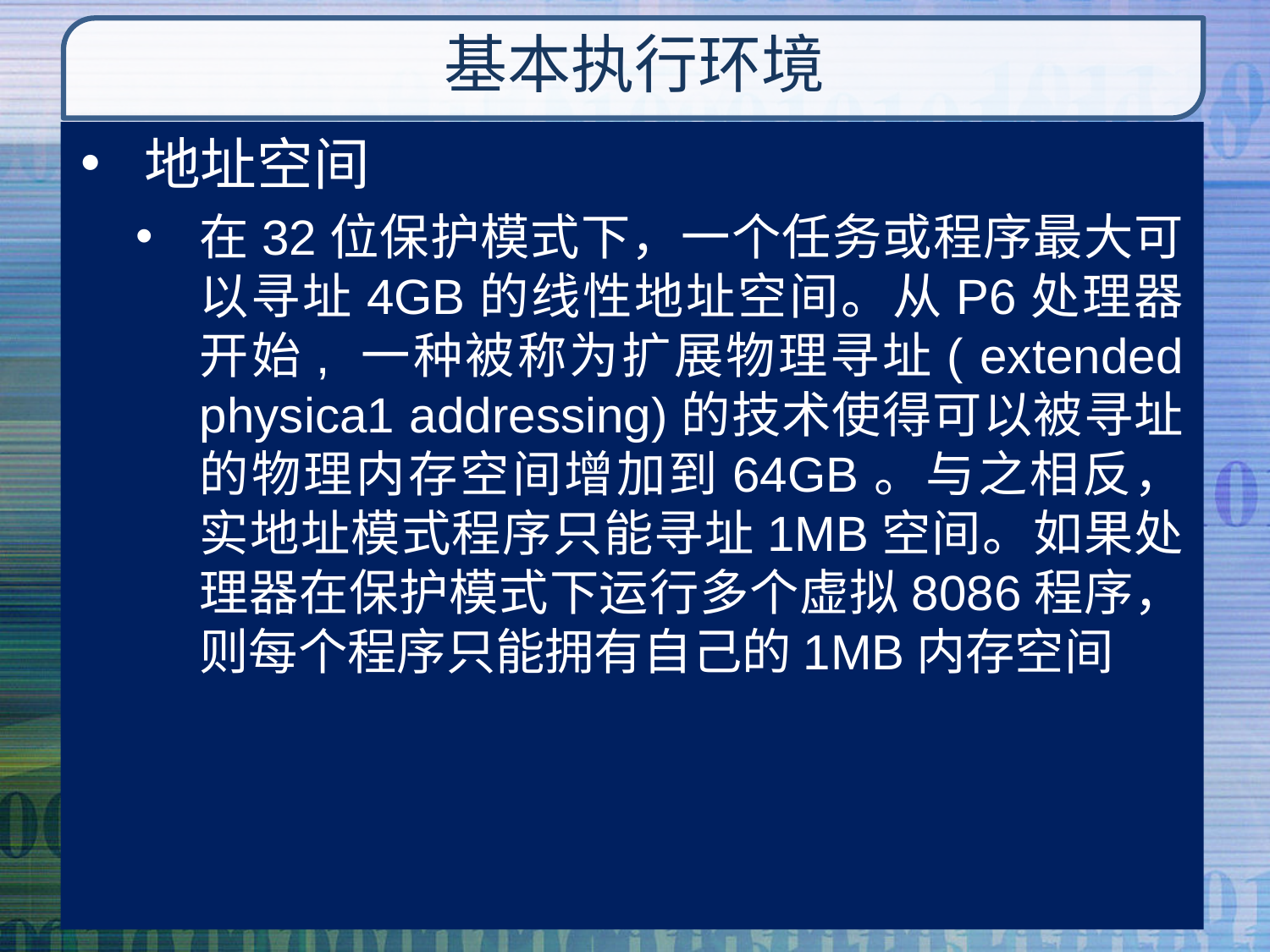

# 基本执行环境
地址空间
在32位保护模式下，一个任务或程序最大可以寻址4GB的线性地址空间。从P6处理器开始, 一种被称为扩展物理寻址( extended physica1 addressing)的技术使得可以被寻址的物理内存空间增加到64GB。与之相反，实地址模式程序只能寻址1MB空间。如果处理器在保护模式下运行多个虚拟8086程序，则每个程序只能拥有自己的1MB内存空间